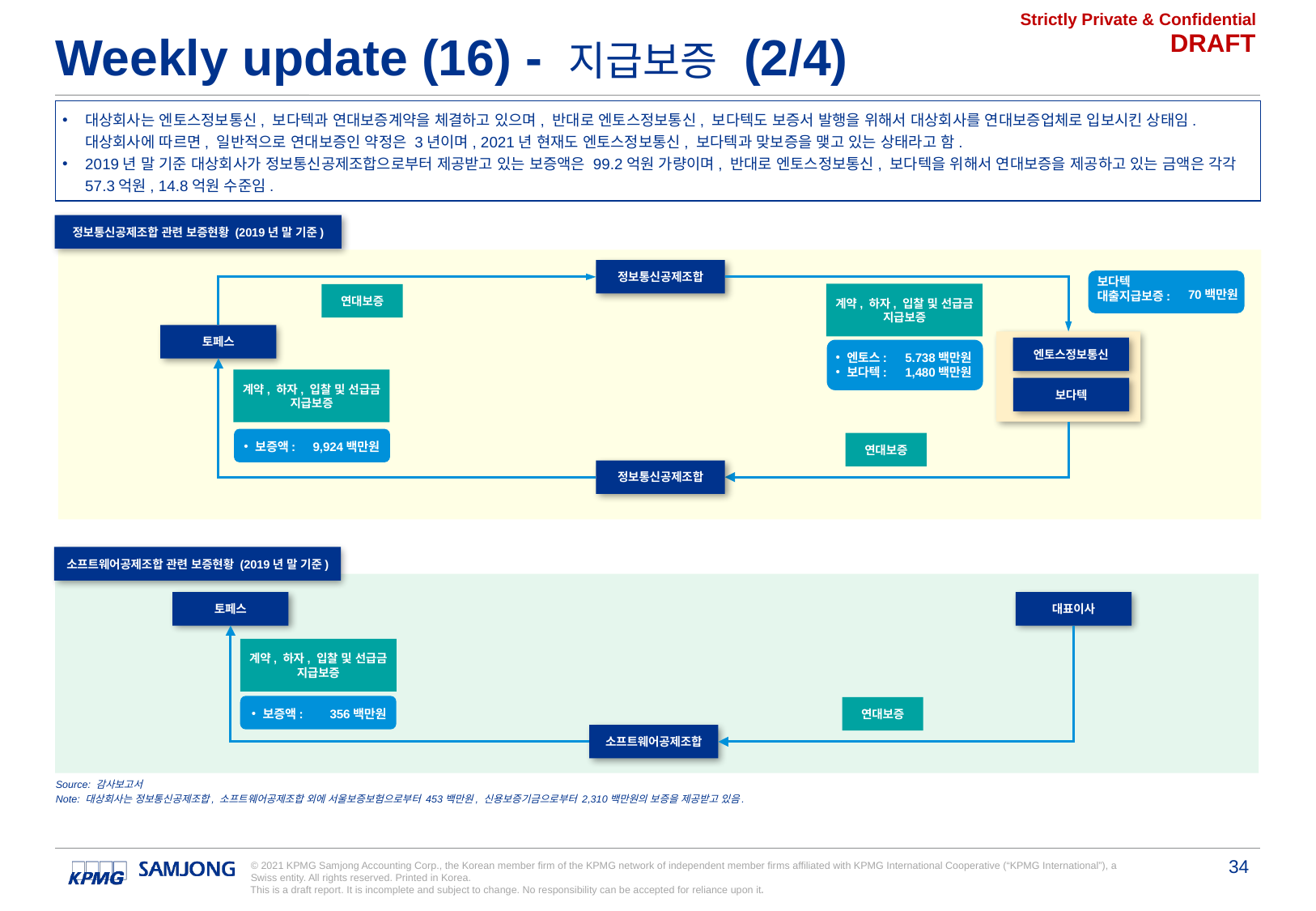

Weekly update (16) - 지급보증 (2/4)
대상회사는 엔토스정보통신, 보다텍과 연대보증계약을 체결하고 있으며, 반대로 엔토스정보통신, 보다텍도 보증서 발행을 위해서 대상회사를 연대보증업체로 입보시킨 상태임. 대상회사에 따르면, 일반적으로 연대보증인 약정은 3년이며, 2021년 현재도 엔토스정보통신, 보다텍과 맞보증을 맺고 있는 상태라고 함.
2019년 말 기준 대상회사가 정보통신공제조합으로부터 제공받고 있는 보증액은 99.2억원 가량이며, 반대로 엔토스정보통신, 보다텍을 위해서 연대보증을 제공하고 있는 금액은 각각 57.3억원, 14.8억원 수준임.
정보통신공제조합 관련 보증현황 (2019년 말 기준)

정보통신공제조합

보다텍 대출지급보증:
70백만원
계약, 하자, 입찰 및 선급금 지급보증
연대보증
토페스

엔토스정보통신

엔토스:
보다텍:
5.738백만원
1,480백만원
계약, 하자, 입찰 및 선급금 지급보증
보다텍

보증액:
9,924백만원
연대보증
정보통신공제조합
소프트웨어공제조합 관련 보증현황 (2019년 말 기준)

토페스
대표이사
계약, 하자, 입찰 및 선급금 지급보증

보증액:
356백만원
연대보증
소프트웨어공제조합
Source: 감사보고서
Note: 대상회사는 정보통신공제조합, 소프트웨어공제조합 외에 서울보증보험으로부터 453백만원, 신용보증기금으로부터 2,310백만원의 보증을 제공받고 있음.